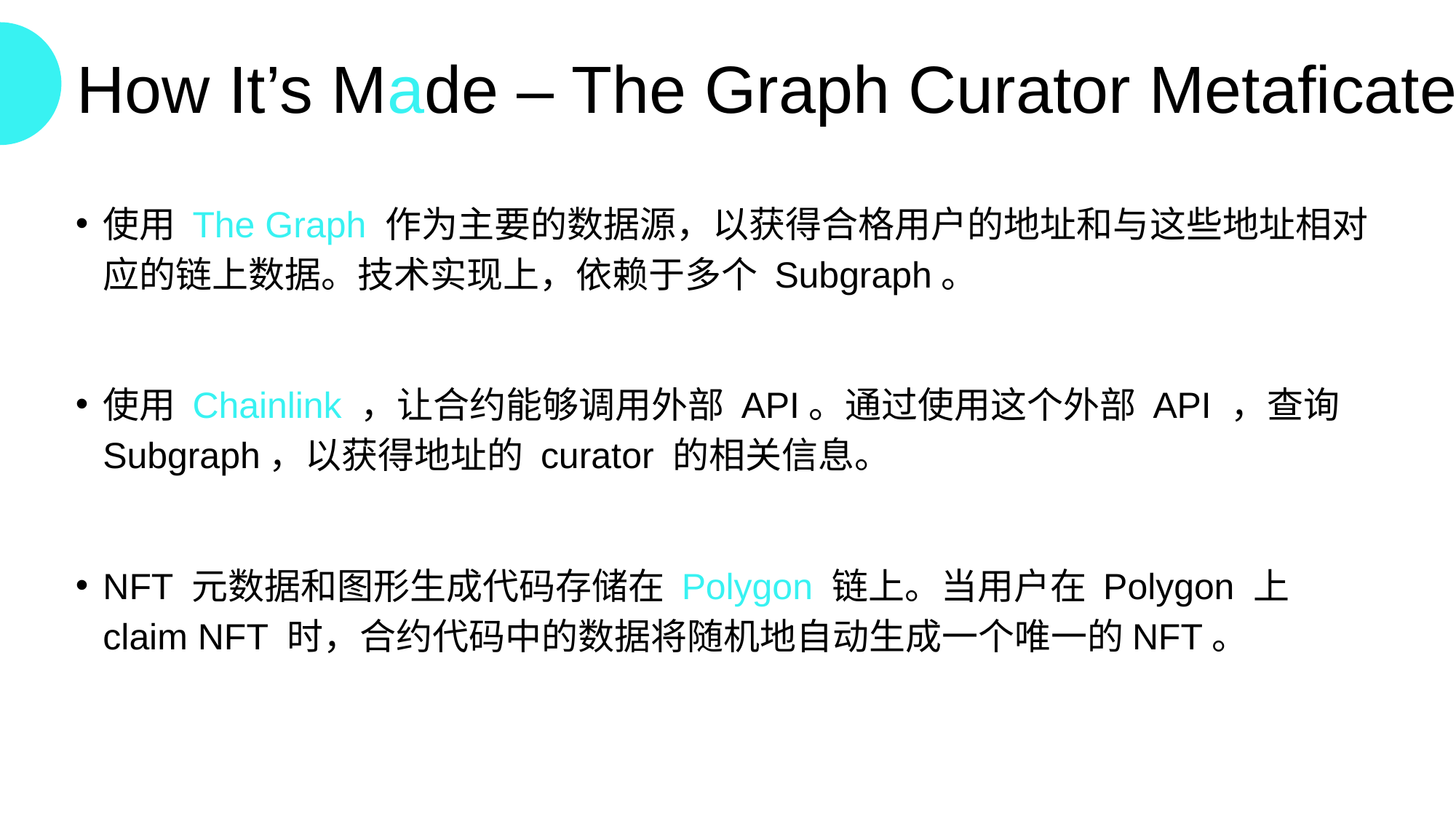

How It’s Made – The Graph Curator Metaficate
使用 The Graph 作为主要的数据源，以获得合格用户的地址和与这些地址相对应的链上数据。技术实现上，依赖于多个 Subgraph。

使用 Chainlink ，让合约能够调用外部 API。通过使用这个外部 API ，查询 Subgraph，以获得地址的 curator 的相关信息。

NFT 元数据和图形生成代码存储在 Polygon 链上。当用户在 Polygon 上 claim NFT 时，合约代码中的数据将随机地自动生成一个唯一的NFT。